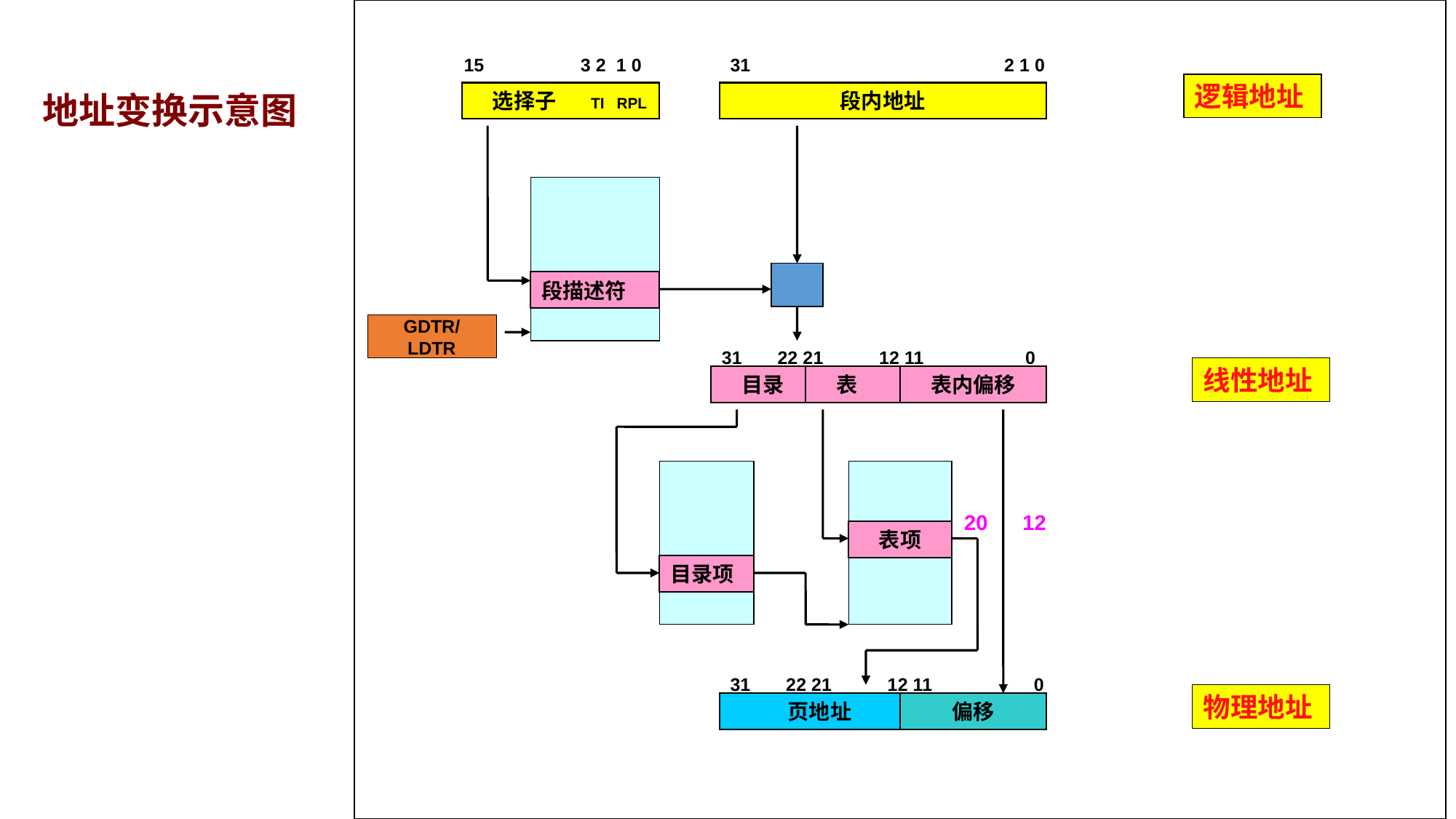

15                   3 2  1 0
31                                                  2 1 0
逻辑地址
地址变换示意图
   选择子      TI   RPL
段内地址

段描述符

GDTR/
LDTR

31       22 21           12 11                    0
线性地址
   目录
   表
   表内偏移

20
12
表项

目录项

31       22 21           12 11                    0
物理地址
   页地址
偏移